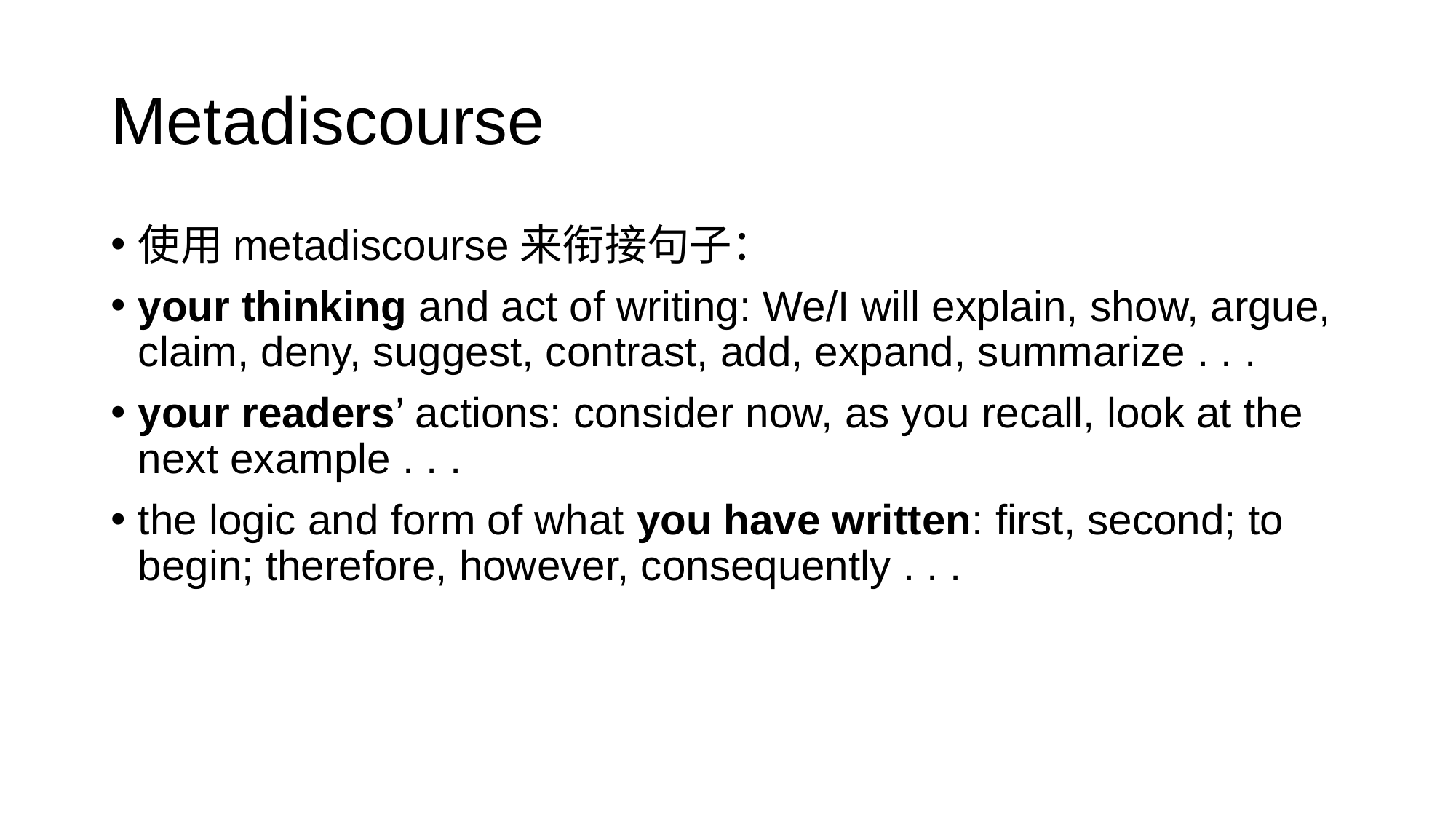

# Metadiscourse
使用metadiscourse来衔接句子：
your thinking and act of writing: We/I will explain, show, argue, claim, deny, suggest, contrast, add, expand, summarize . . .
your readers’ actions: consider now, as you recall, look at the next example . . .
the logic and form of what you have written: first, second; to begin; therefore, however, consequently . . .